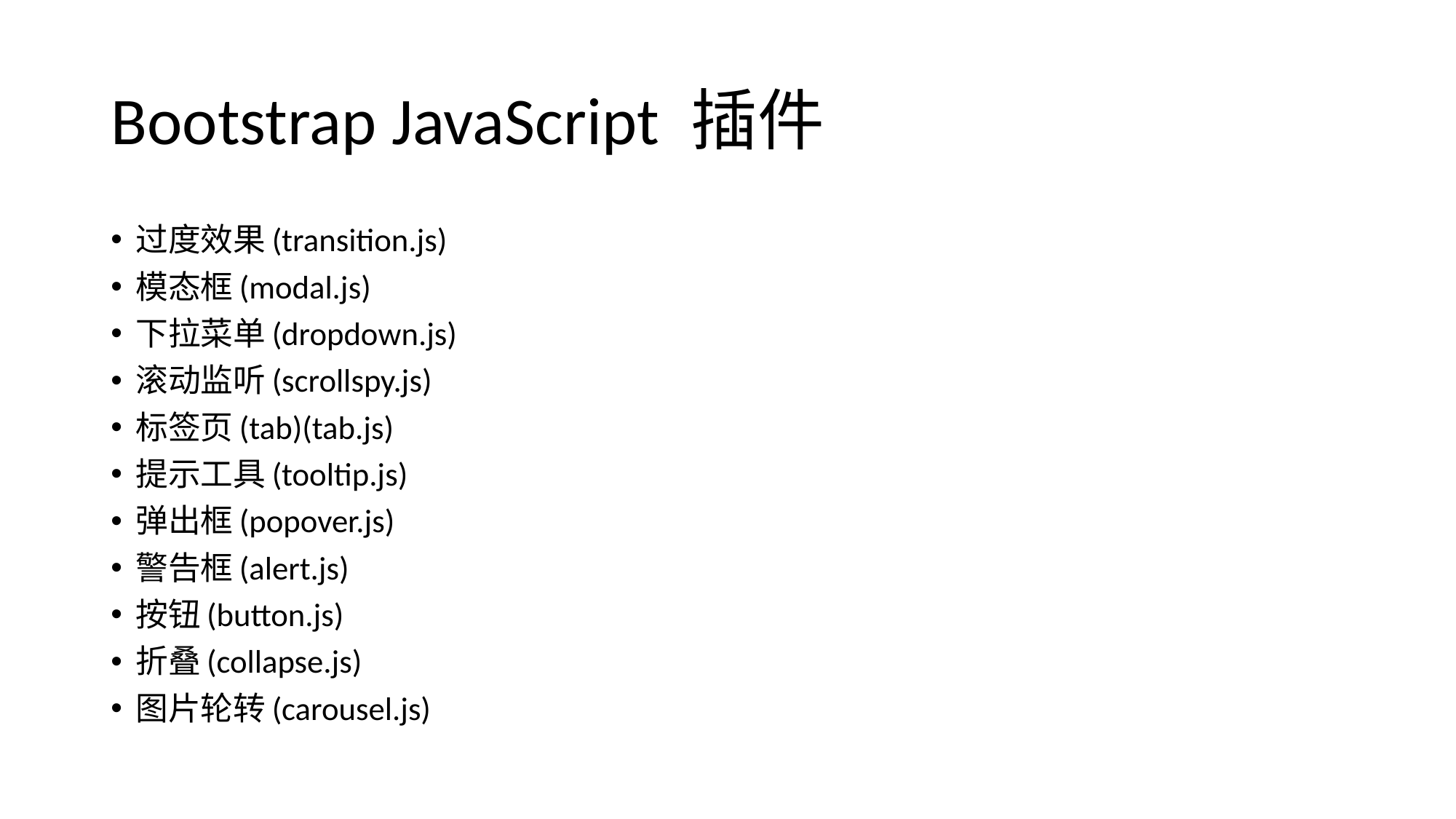

# Bootstrap JavaScript 插件
过度效果(transition.js)
模态框(modal.js)
下拉菜单(dropdown.js)
滚动监听(scrollspy.js)
标签页(tab)(tab.js)
提示工具(tooltip.js)
弹出框(popover.js)
警告框(alert.js)
按钮(button.js)
折叠(collapse.js)
图片轮转(carousel.js)